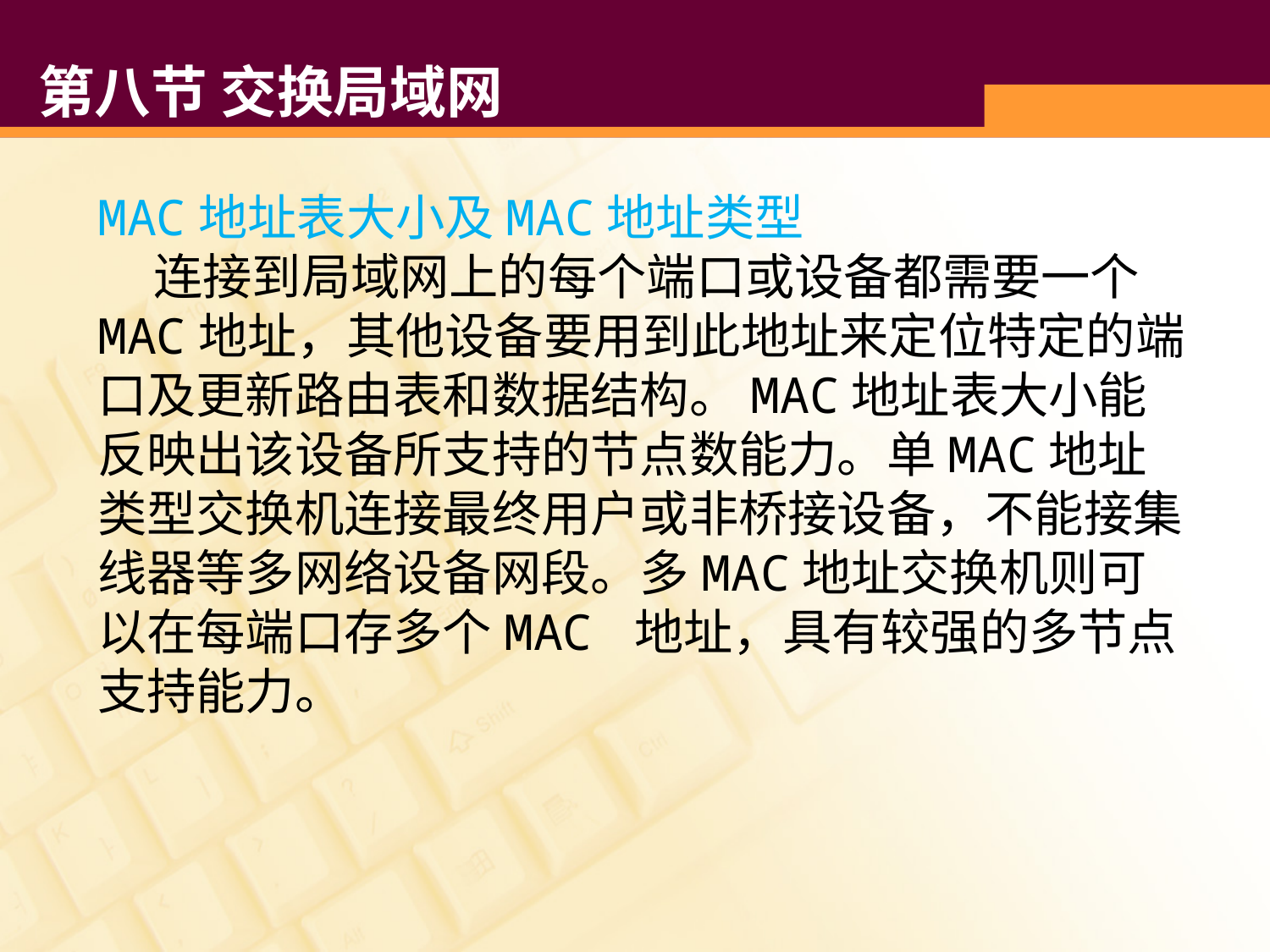

# 第八节 交换局域网
MAC地址表大小及MAC地址类型
    连接到局域网上的每个端口或设备都需要一个MAC地址，其他设备要用到此地址来定位特定的端口及更新路由表和数据结构。MAC地址表大小能反映出该设备所支持的节点数能力。单MAC地址类型交换机连接最终用户或非桥接设备，不能接集线器等多网络设备网段。多MAC地址交换机则可以在每端口存多个MAC 地址，具有较强的多节点支持能力。